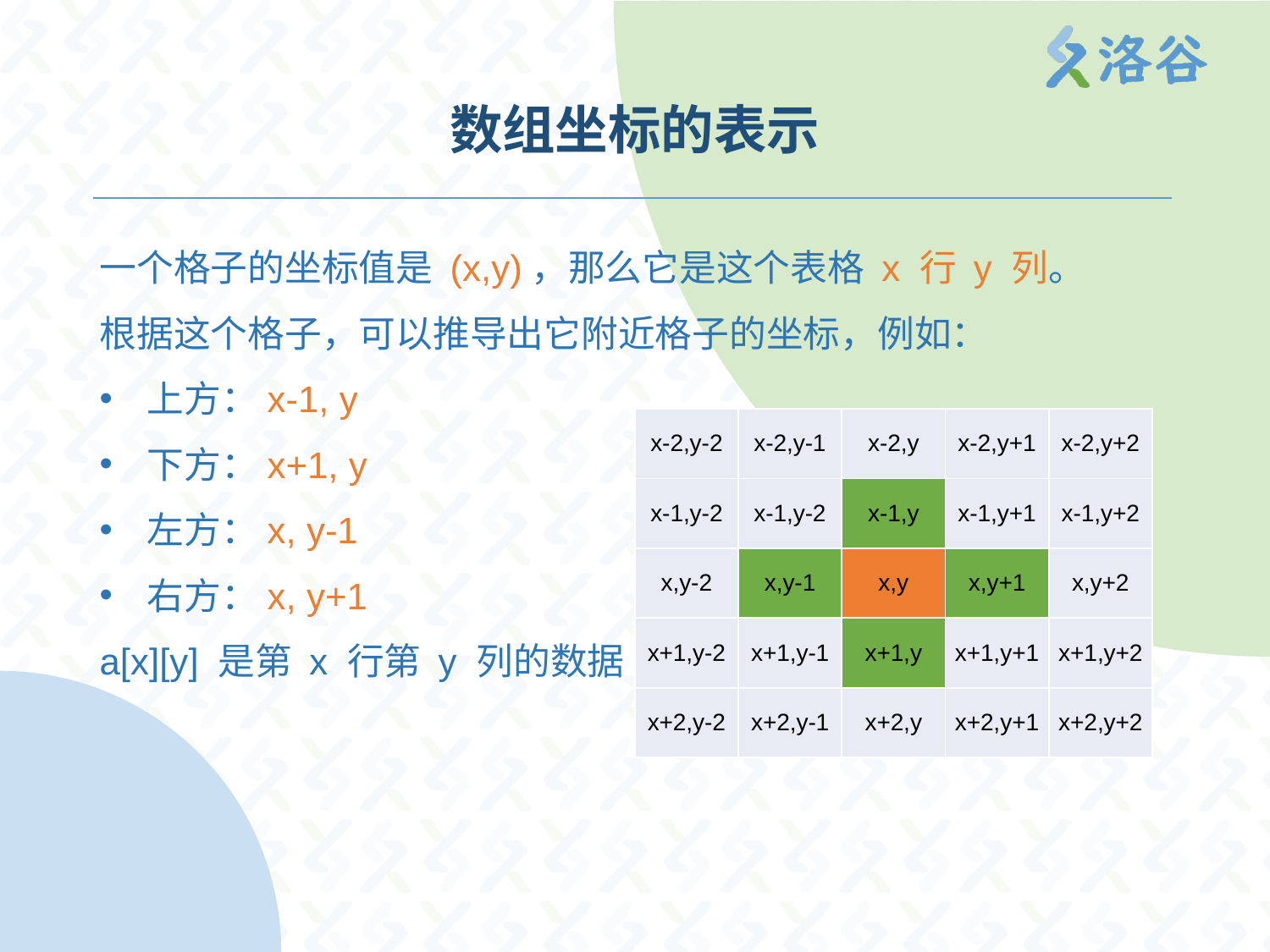

# 数组坐标的表示
一个格子的坐标值是 (x,y)，那么它是这个表格 x 行 y 列。
根据这个格子，可以推导出它附近格子的坐标，例如：
上方：x-1, y
下方：x+1, y
左方：x, y-1
右方：x, y+1
a[x][y] 是第 x 行第 y 列的数据

| x-2,y-2 | x-2,y-1 | x-2,y | x-2,y+1 | x-2,y+2 |
| --- | --- | --- | --- | --- |
| x-1,y-2 | x-1,y-2 | x-1,y | x-1,y+1 | x-1,y+2 |
| x,y-2 | x,y-1 | x,y | x,y+1 | x,y+2 |
| x+1,y-2 | x+1,y-1 | x+1,y | x+1,y+1 | x+1,y+2 |
| x+2,y-2 | x+2,y-1 | x+2,y | x+2,y+1 | x+2,y+2 |